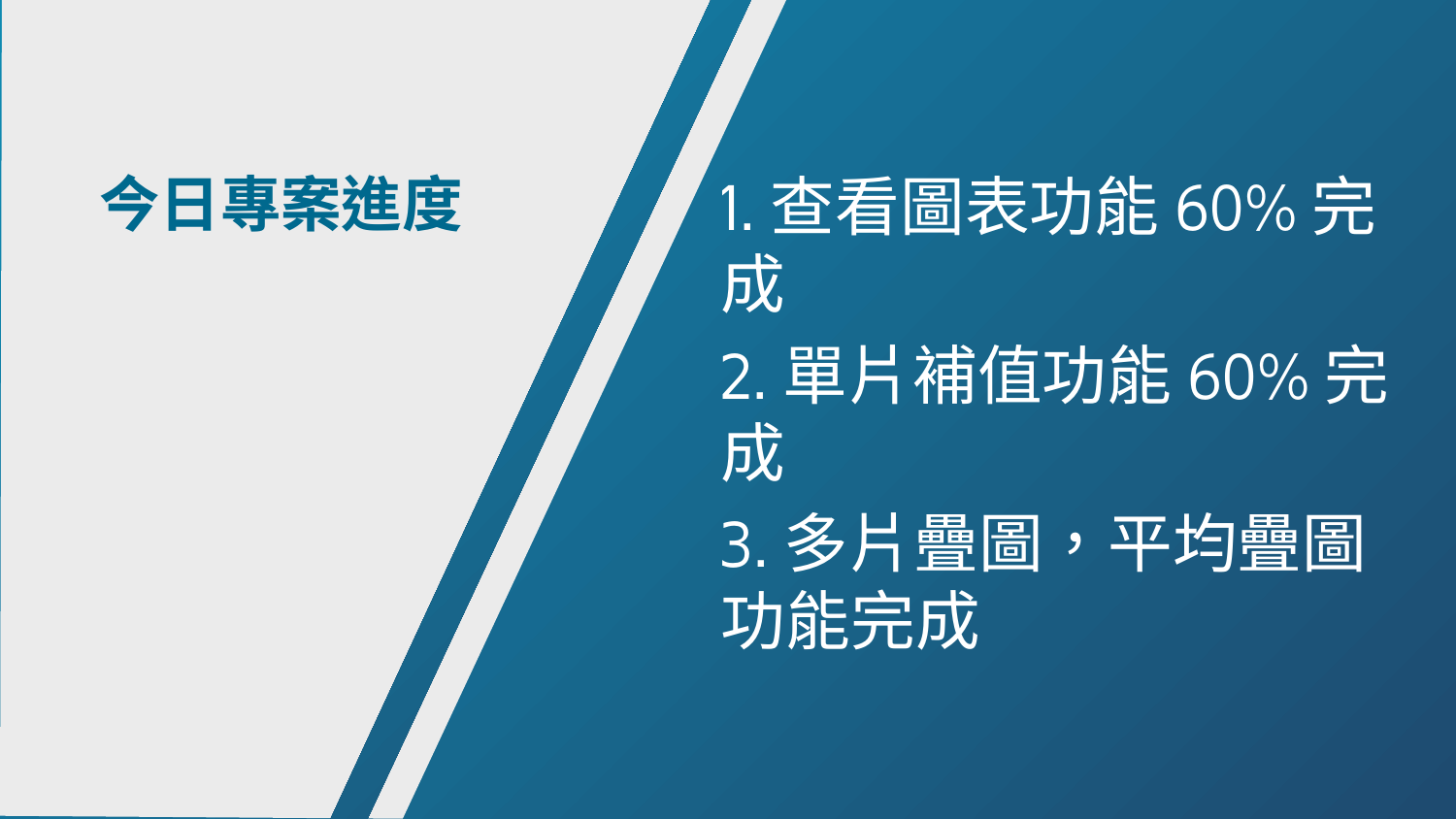

今日專案進度
1.查看圖表功能60%完成
2.單片補值功能60%完成
3.多片疊圖，平均疊圖功能完成